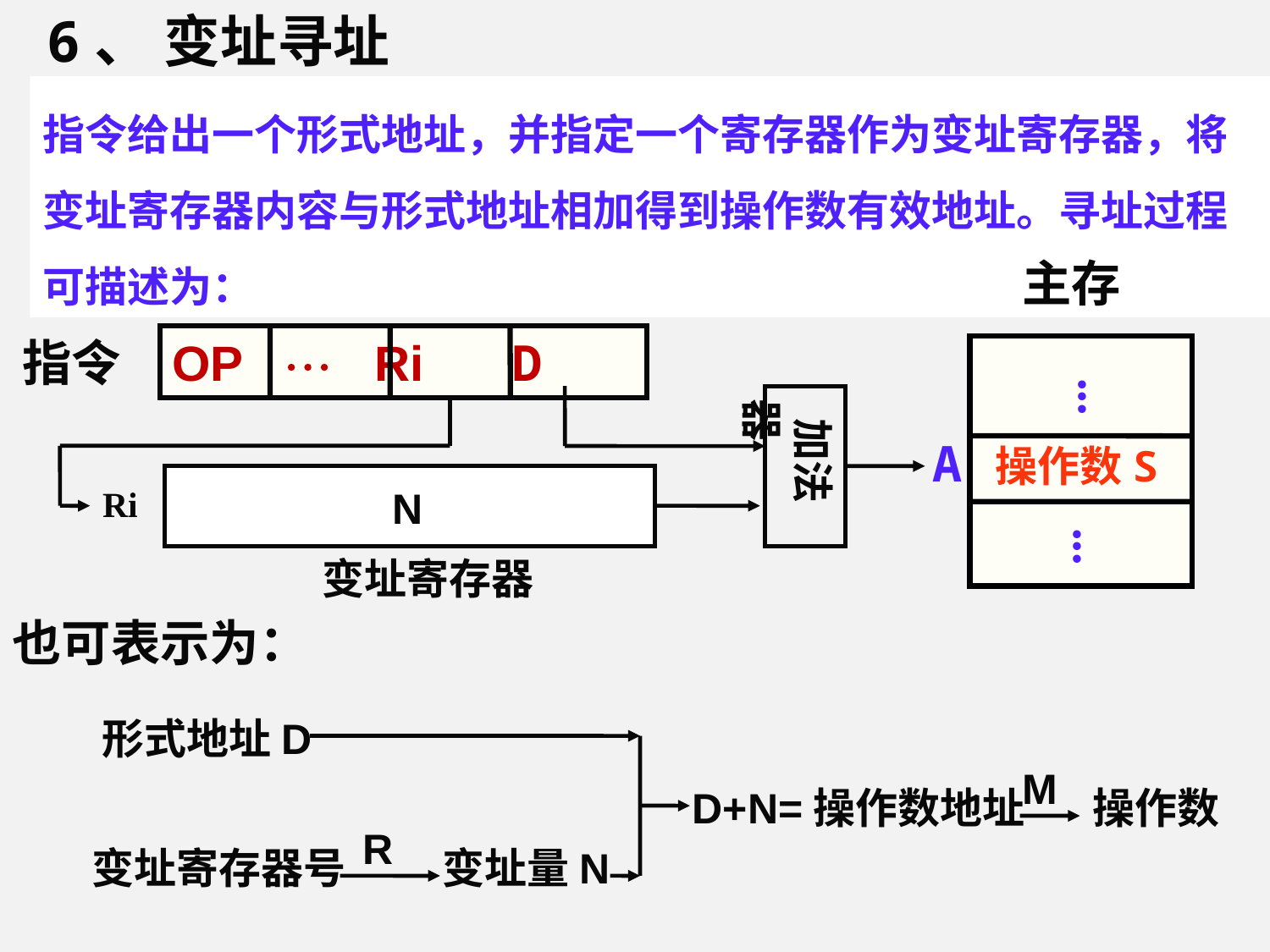

6、 变址寻址
指令给出一个形式地址，并指定一个寄存器作为变址寄存器，将变址寄存器内容与形式地址相加得到操作数有效地址。寻址过程可描述为：
主存
指令
OP   …   Ri   D

...

 加法器

A
 操作数S

Ri
N

...
变址寄存器
也可表示为：
 形式地址D

M
D+N=操作数地址
操作数

R

 变址寄存器号
变址量N

73